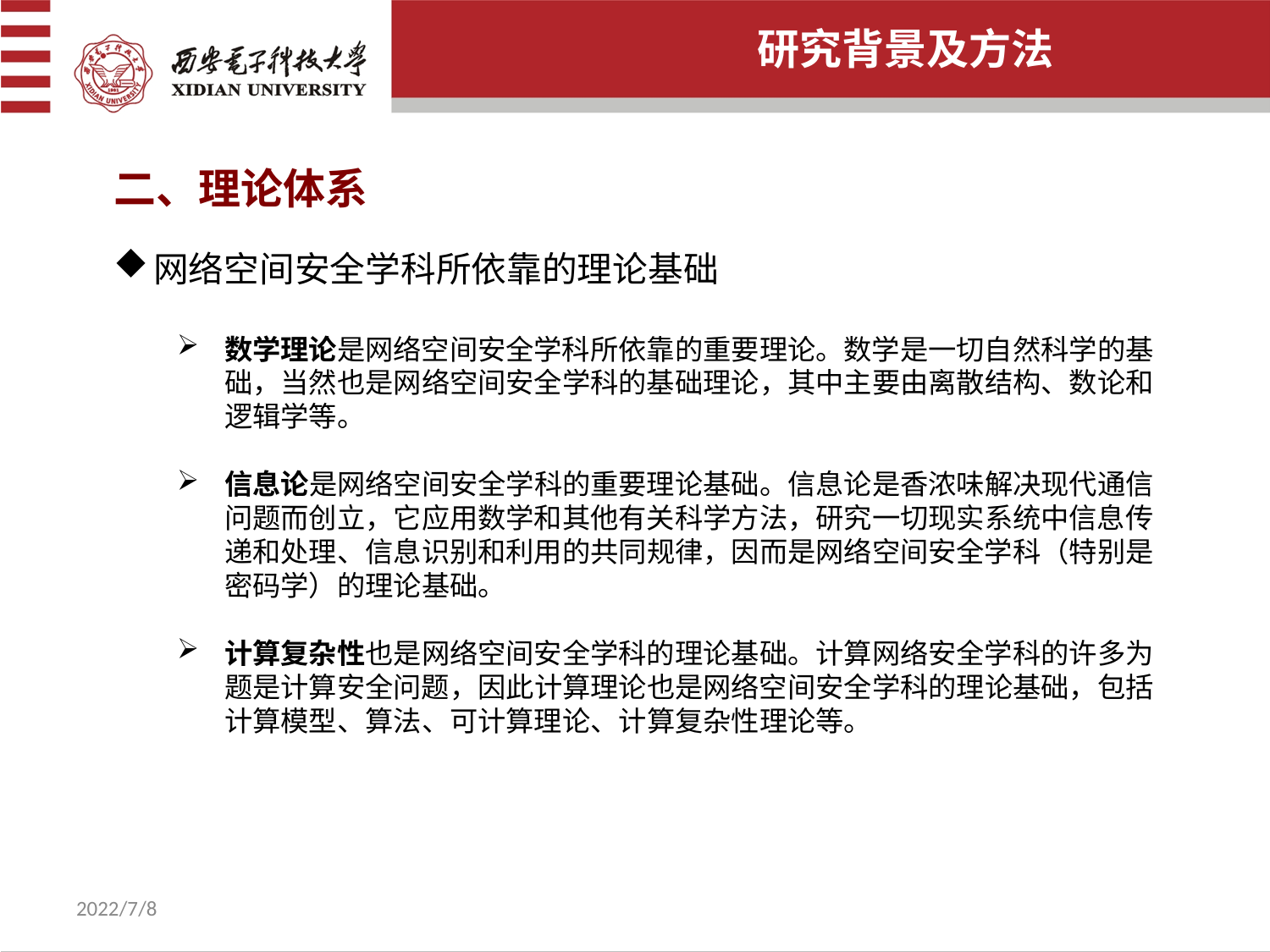

研究背景及方法
二、理论体系

网络空间安全学科所依靠的理论基础

数学理论是网络空间安全学科所依靠的重要理论。数学是一切自然科学的基础，当然也是网络空间安全学科的基础理论，其中主要由离散结构、数论和逻辑学等。

信息论是网络空间安全学科的重要理论基础。信息论是香浓味解决现代通信问题而创立，它应用数学和其他有关科学方法，研究一切现实系统中信息传递和处理、信息识别和利用的共同规律，因而是网络空间安全学科（特别是密码学）的理论基础。

计算复杂性也是网络空间安全学科的理论基础。计算网络安全学科的许多为题是计算安全问题，因此计算理论也是网络空间安全学科的理论基础，包括计算模型、算法、可计算理论、计算复杂性理论等。

2022/7/8